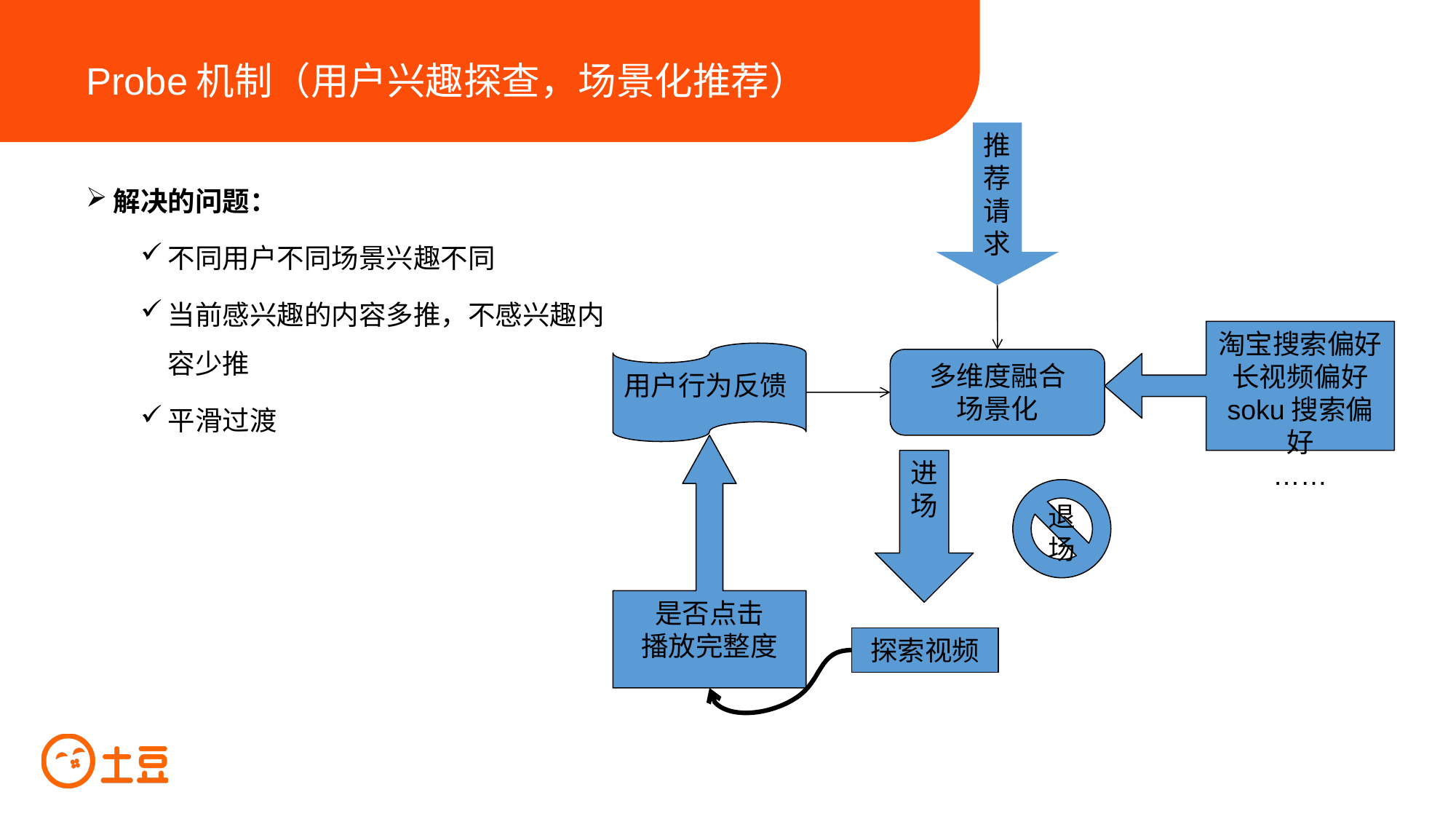

Probe机制（用户兴趣探查，场景化推荐）
推荐请求
解决的问题：
不同用户不同场景兴趣不同
当前感兴趣的内容多推，不感兴趣内容少推
平滑过渡
淘宝搜索偏好
长视频偏好
soku搜索偏好
……
用户行为反馈
多维度融合
场景化
是否点击
播放完整度
进场
退场
探索视频